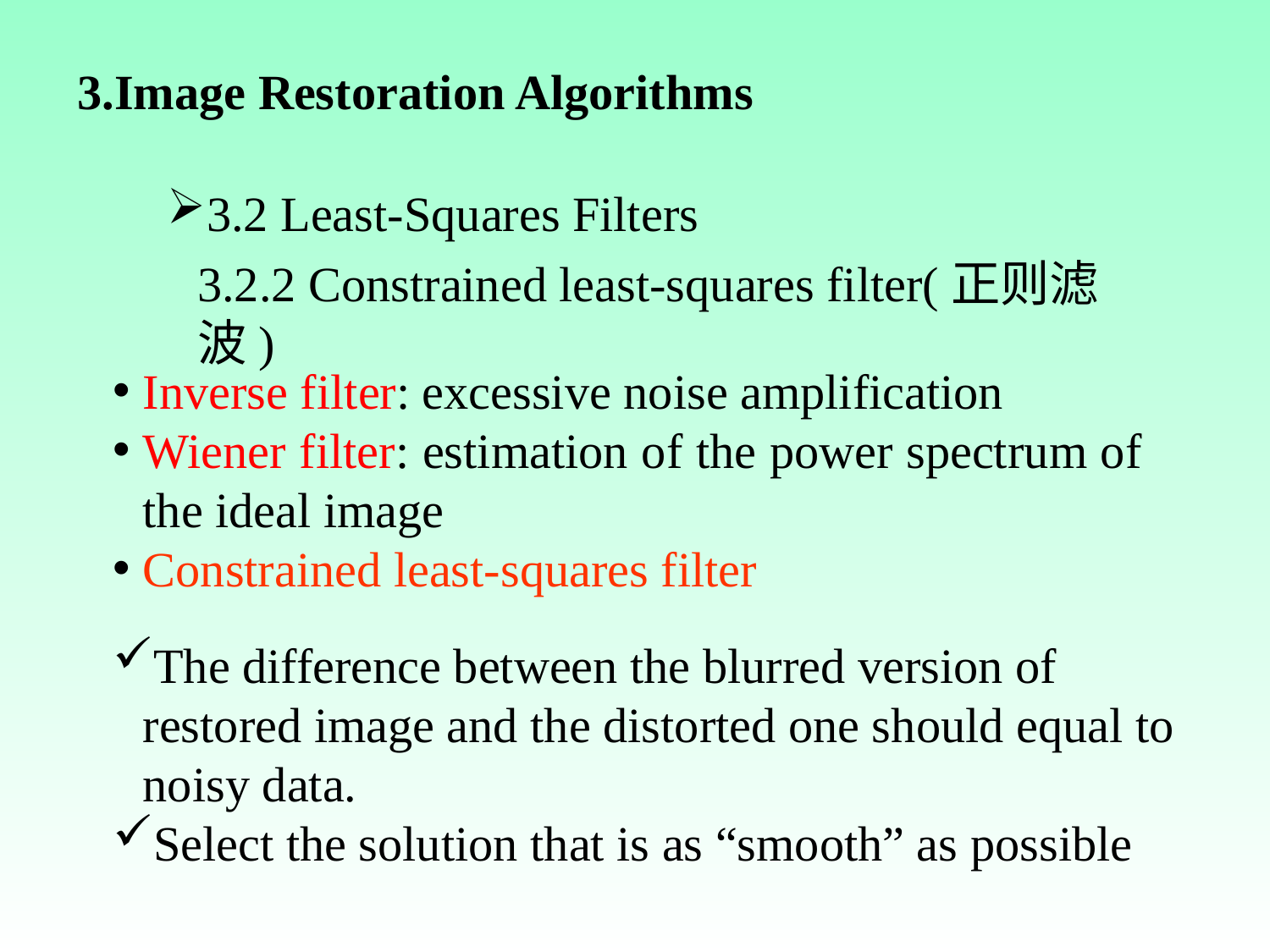

3.Image Restoration Algorithms
3.2 Least-Squares Filters
3.2.2 Constrained least-squares filter(正则滤波)
Inverse filter: excessive noise amplification
Wiener filter: estimation of the power spectrum of the ideal image
Constrained least-squares filter
The difference between the blurred version of restored image and the distorted one should equal to noisy data.
Select the solution that is as “smooth” as possible